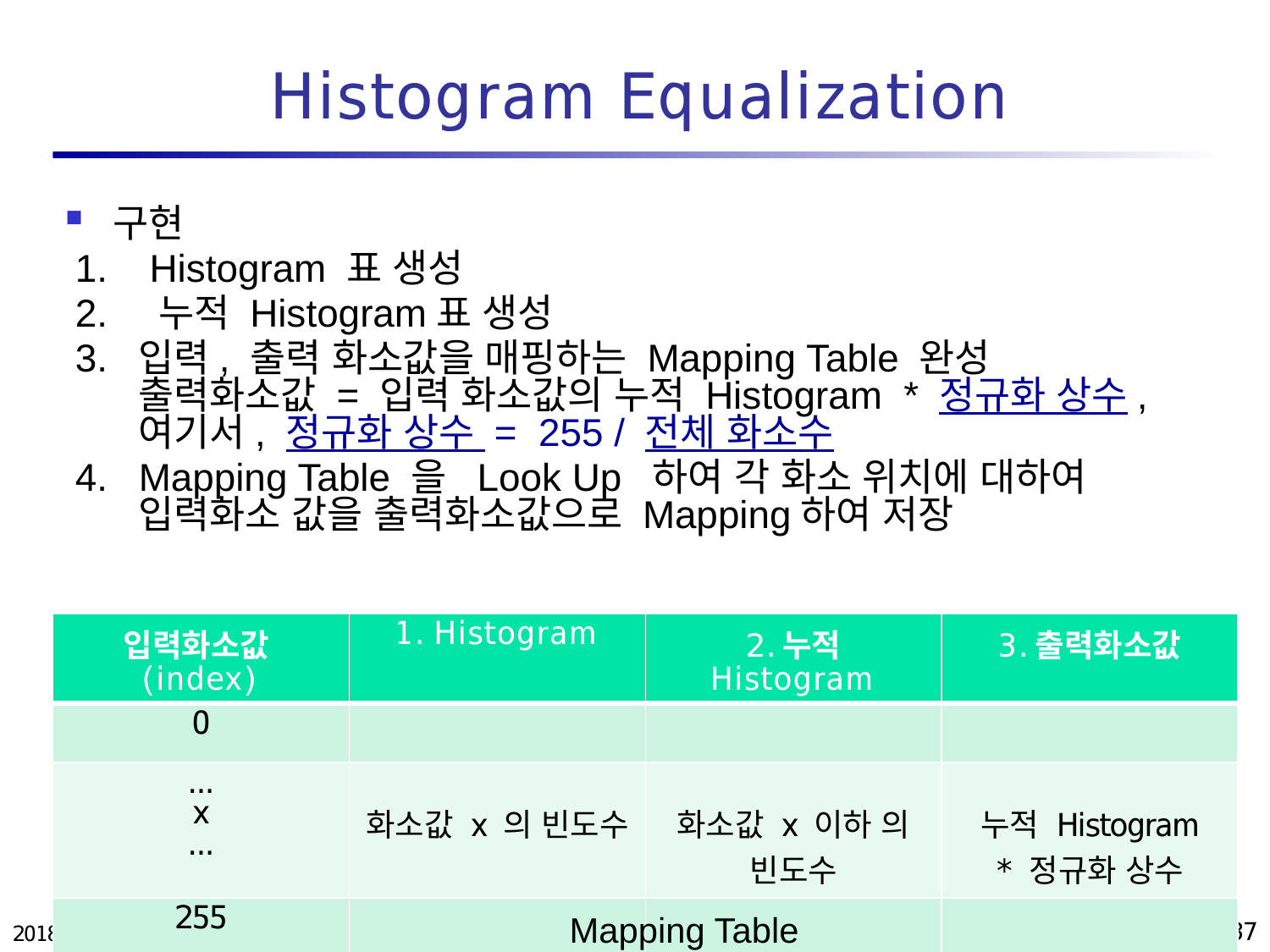

# Histogram Equalization
구현
 Histogram 표 생성
 누적 Histogram표 생성
입력, 출력 화소값을 매핑하는 Mapping Table 완성
출력화소값 = 입력 화소값의 누적 Histogram  * 정규화 상수,
여기서, 정규화 상수 =  255 / 전체 화소수
Mapping Table 을  Look Up  하여 각 화소 위치에 대하여 입력화소 값을 출력화소값으로 Mapping하여 저장

| 입력화소값(index) | 1. Histogram | 2.누적 Histogram | 3.출력화소값 |
| --- | --- | --- | --- |
| 0 |  |  |  |
| … x … | 화소값 x 의 빈도수 | 화소값 x 이하 의 빈도수 | 누적 Histogram \* 정규화 상수 |
| 255 |  |  |  |
Mapping Table
2018-04-11
37